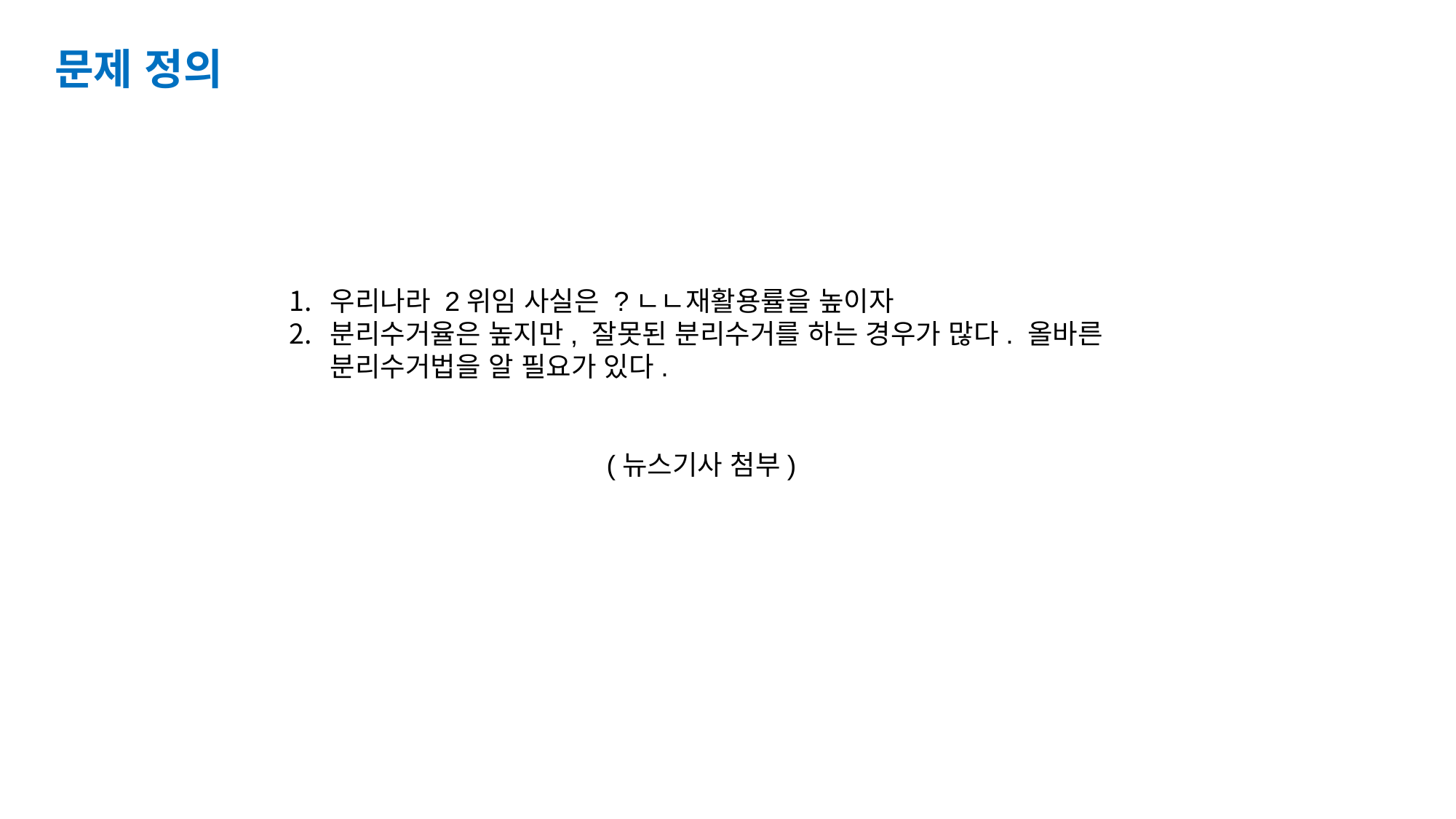

문제 정의
우리나라 2위임 사실은 ?ㄴㄴ재활용률을 높이자
분리수거율은 높지만, 잘못된 분리수거를 하는 경우가 많다. 올바른 분리수거법을 알 필요가 있다.

(뉴스기사 첨부)